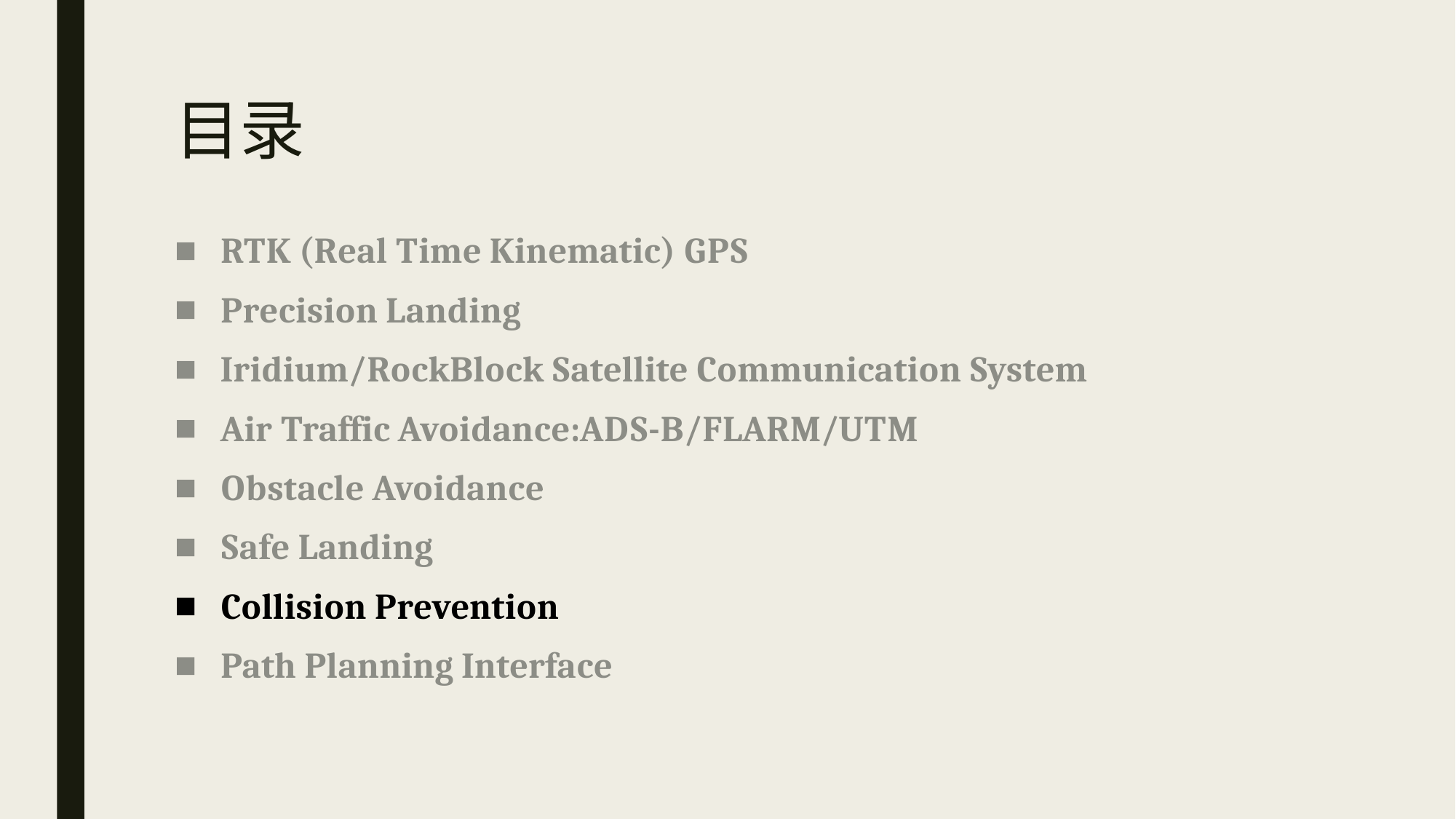

# 目录
RTK (Real Time Kinematic) GPS
Precision Landing
Iridium/RockBlock Satellite Communication System
Air Traffic Avoidance:ADS-B/FLARM/UTM
Obstacle Avoidance
Safe Landing
Collision Prevention
Path Planning Interface